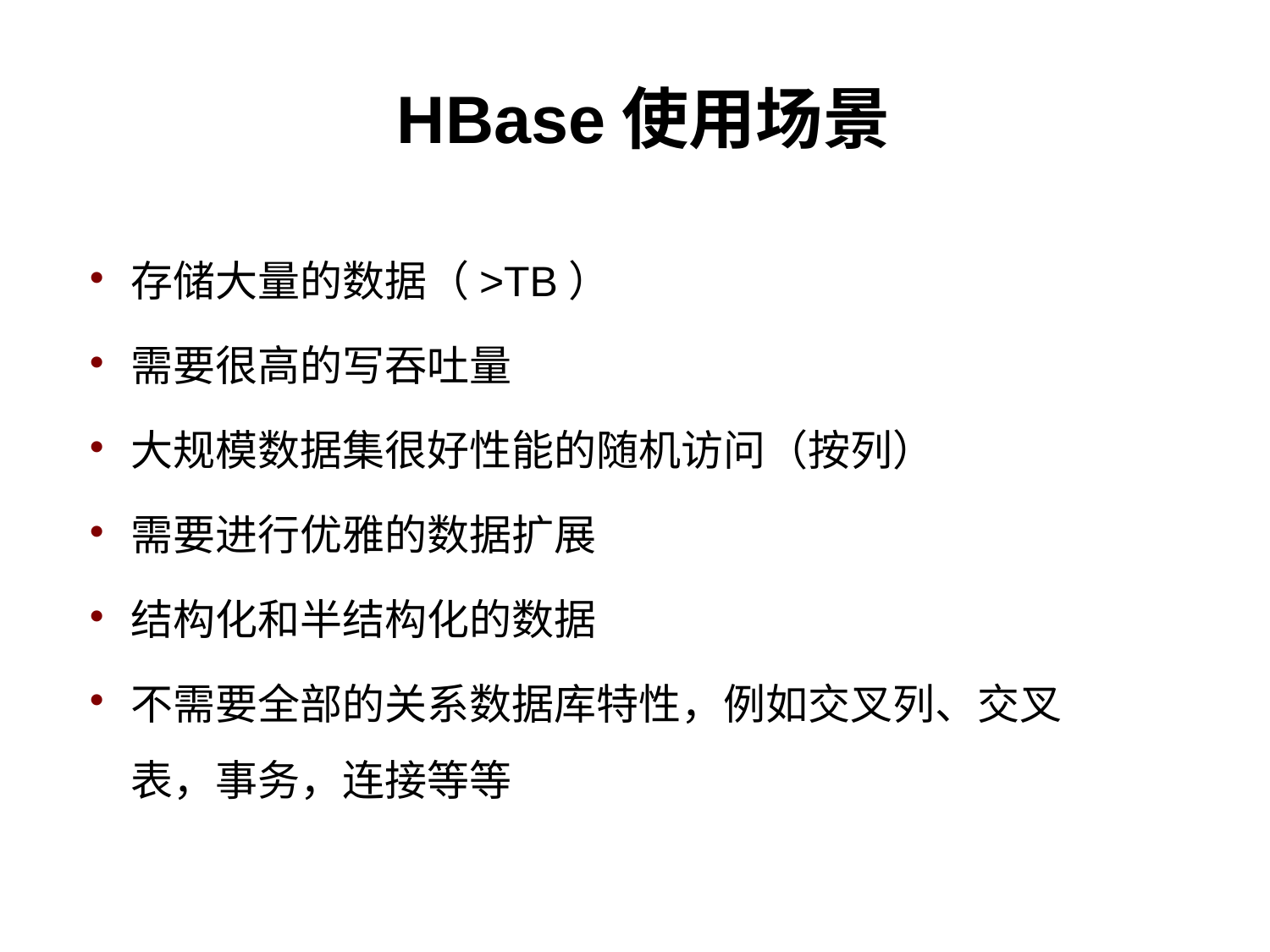

HBase使用场景
存储大量的数据（>TB）
需要很高的写吞吐量
大规模数据集很好性能的随机访问（按列）
需要进行优雅的数据扩展
结构化和半结构化的数据
不需要全部的关系数据库特性，例如交叉列、交叉表，事务，连接等等